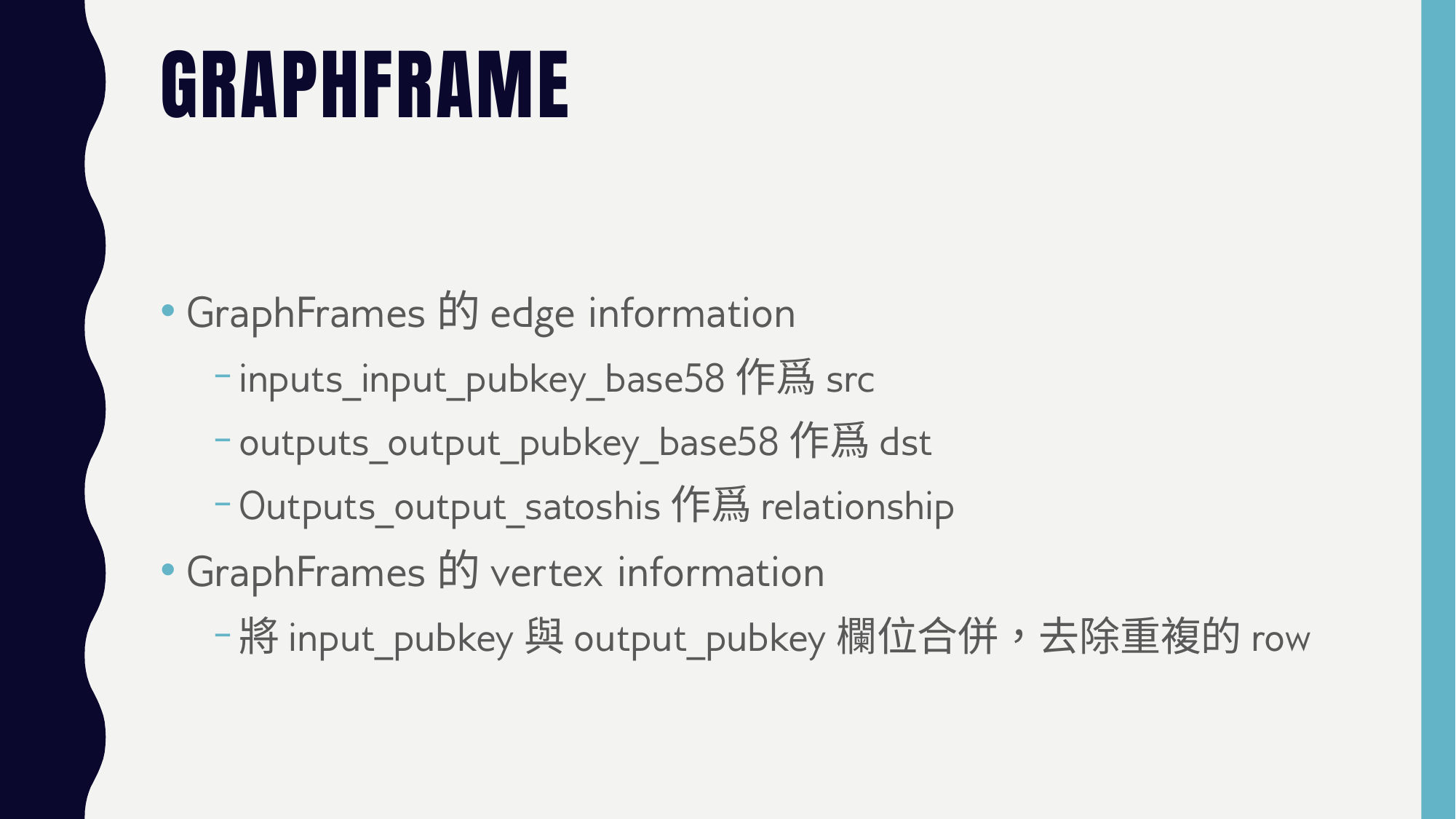

# graphframe
GraphFrames的edge information
inputs_input_pubkey_base58作爲src
outputs_output_pubkey_base58作爲dst
Outputs_output_satoshis作爲relationship
GraphFrames的vertex information
將input_pubkey與output_pubkey欄位合併，去除重複的row